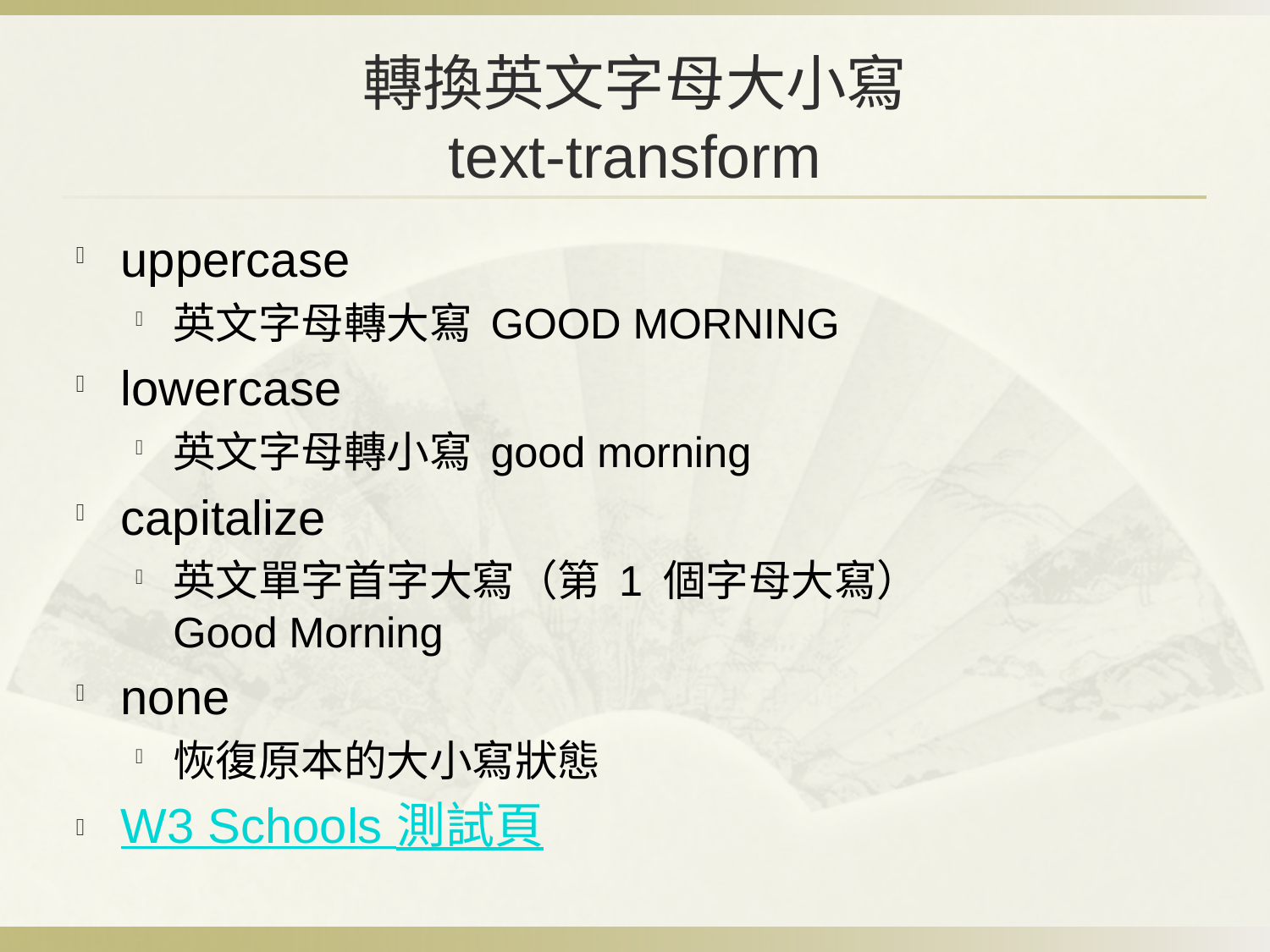

# 轉換英文字母大小寫 text-transform
uppercase
英文字母轉大寫 GOOD MORNING
lowercase
英文字母轉小寫 good morning
capitalize
英文單字首字大寫（第 1 個字母大寫）
Good Morning
none
恢復原本的大小寫狀態
W3 Schools 測試頁